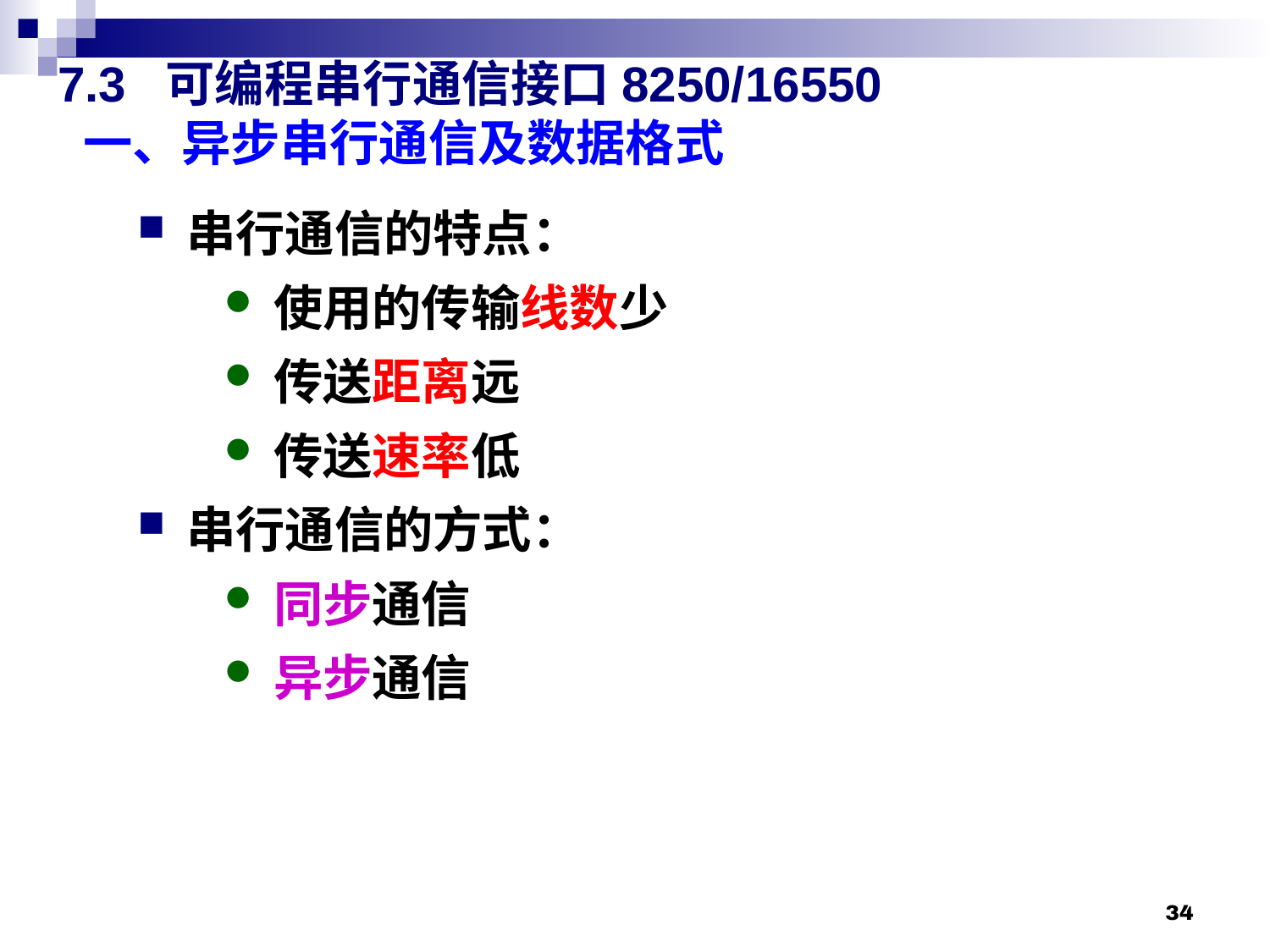

# 7.3  可编程串行通信接口8250/16550 一、异步串行通信及数据格式
串行通信的特点：
使用的传输线数少
传送距离远
传送速率低
串行通信的方式：
同步通信
异步通信
34